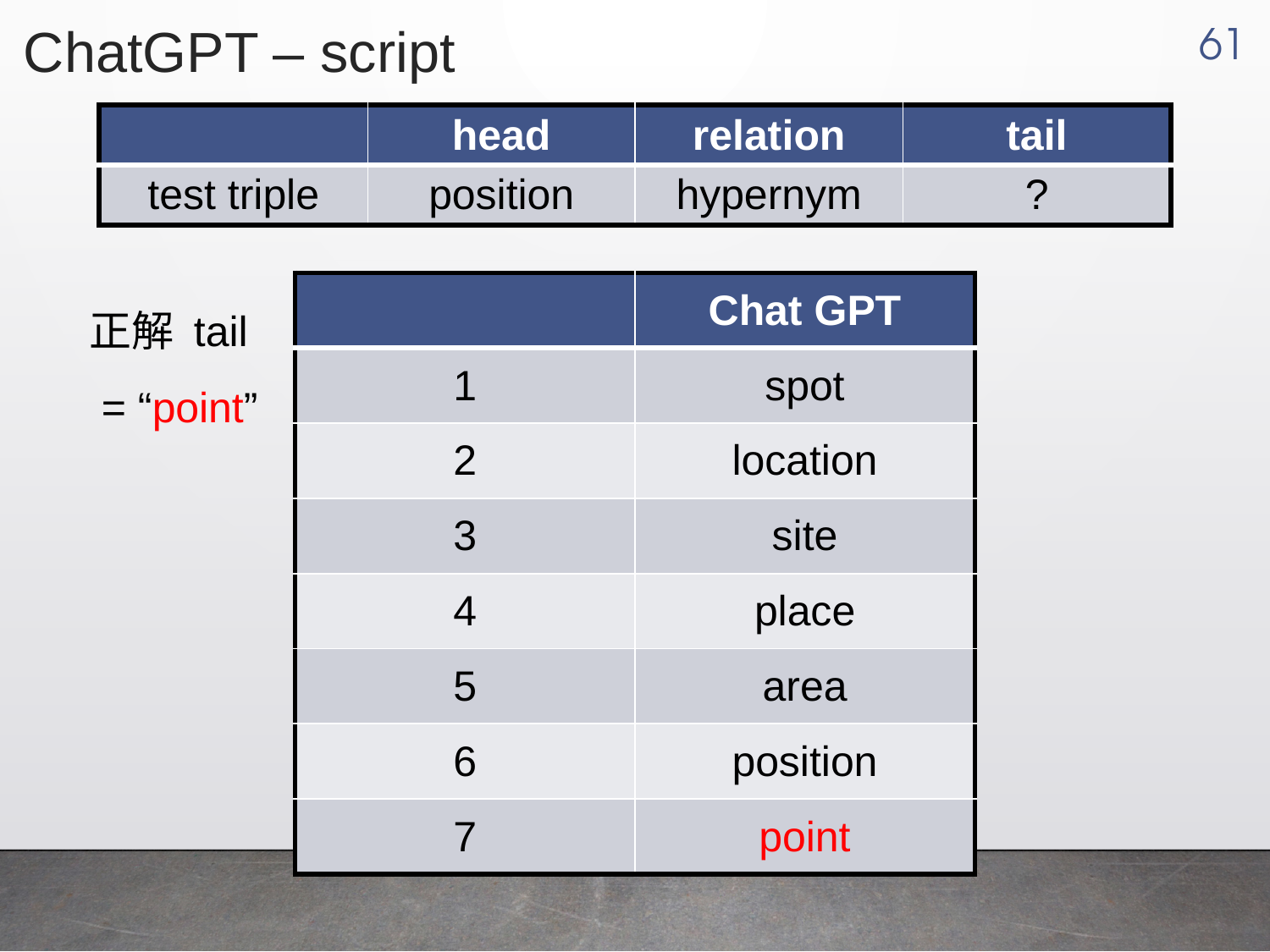

ChatGPT – script
61
|  | head | relation | tail |
| --- | --- | --- | --- |
| test triple | position | hypernym | ? |
正解 tail
 = “point”
|  | Chat GPT |
| --- | --- |
| 1 | spot |
| 2 | location |
| 3 | site |
| 4 | place |
| 5 | area |
| 6 | position |
| 7 | point |